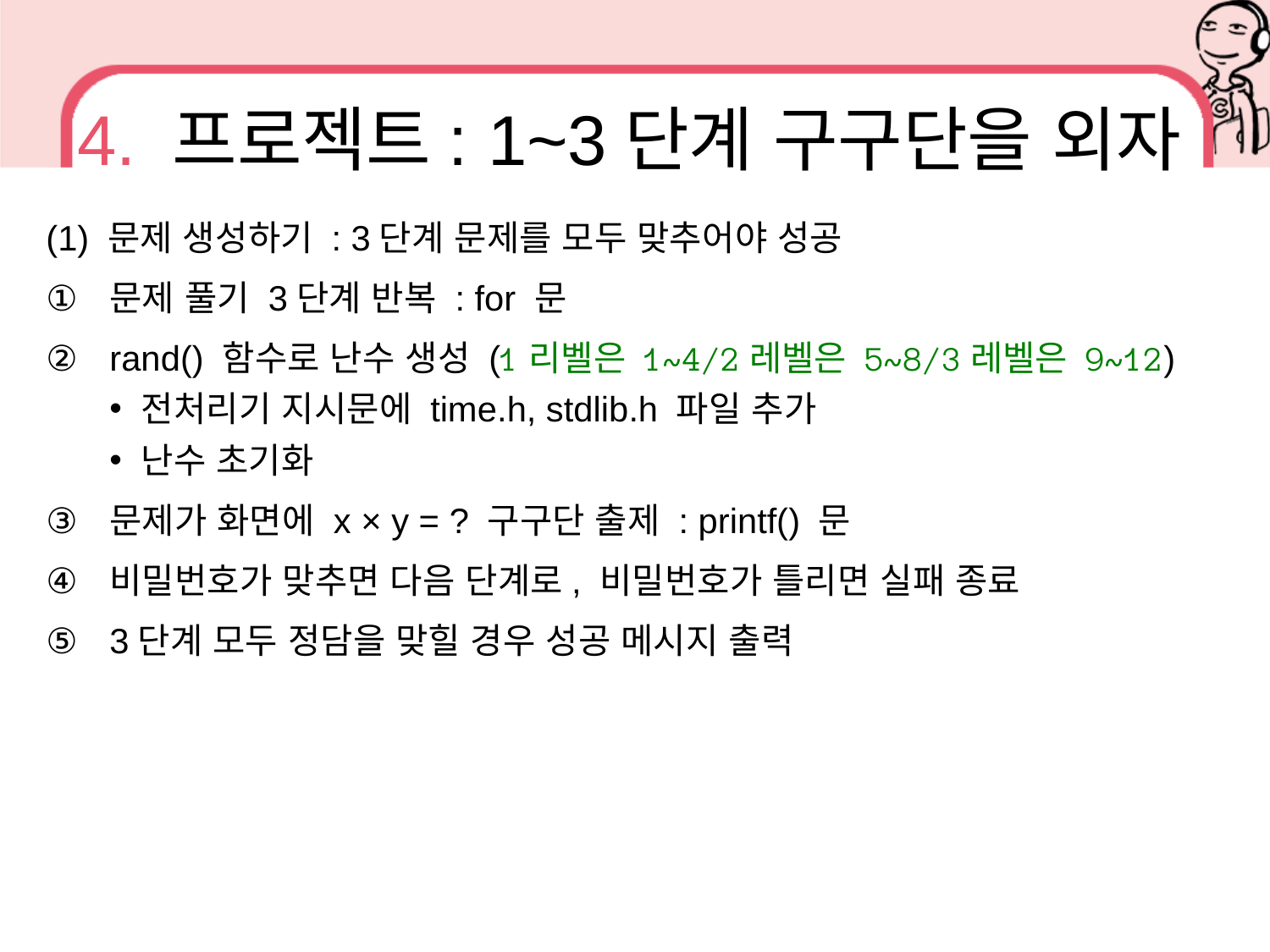

# 4. 프로젝트: 1~3단계 구구단을 외자
(1) 문제 생성하기 : 3단계 문제를 모두 맞추어야 성공
문제 풀기 3단계 반복 : for 문
rand() 함수로 난수 생성 (1리벨은 1~4/2레벨은 5~8/3레벨은 9~12)
전처리기 지시문에 time.h, stdlib.h 파일 추가
난수 초기화
문제가 화면에 x × y = ? 구구단 출제 : printf() 문
비밀번호가 맞추면 다음 단계로, 비밀번호가 틀리면 실패 종료
3단계 모두 정담을 맞힐 경우 성공 메시지 출력